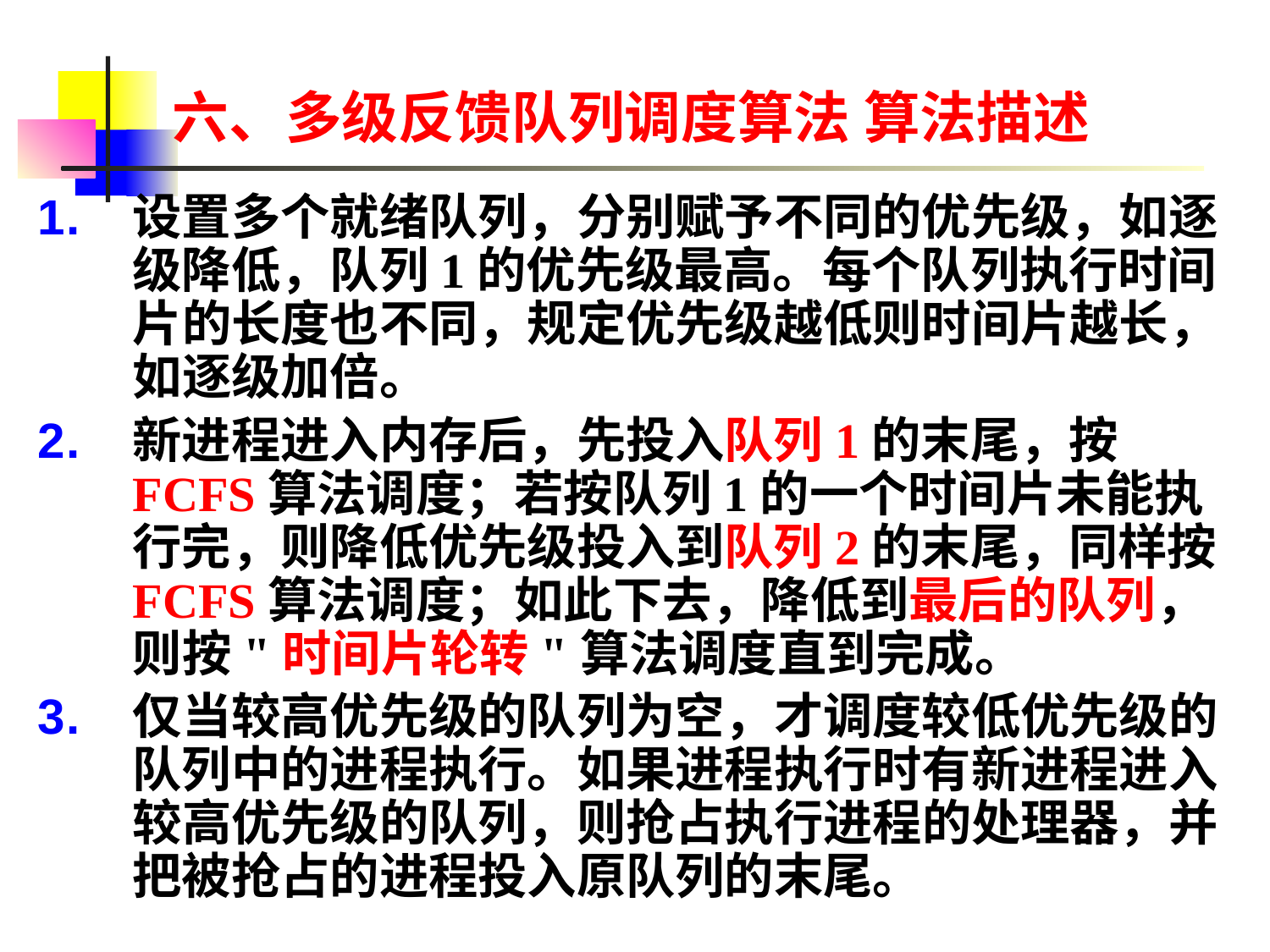

# 六、多级反馈队列调度算法 算法描述
设置多个就绪队列，分别赋予不同的优先级，如逐级降低，队列1的优先级最高。每个队列执行时间片的长度也不同，规定优先级越低则时间片越长，如逐级加倍。
新进程进入内存后，先投入队列1的末尾，按FCFS算法调度；若按队列1的一个时间片未能执行完，则降低优先级投入到队列2的末尾，同样按FCFS算法调度；如此下去，降低到最后的队列，则按"时间片轮转"算法调度直到完成。
仅当较高优先级的队列为空，才调度较低优先级的队列中的进程执行。如果进程执行时有新进程进入较高优先级的队列，则抢占执行进程的处理器，并把被抢占的进程投入原队列的末尾。